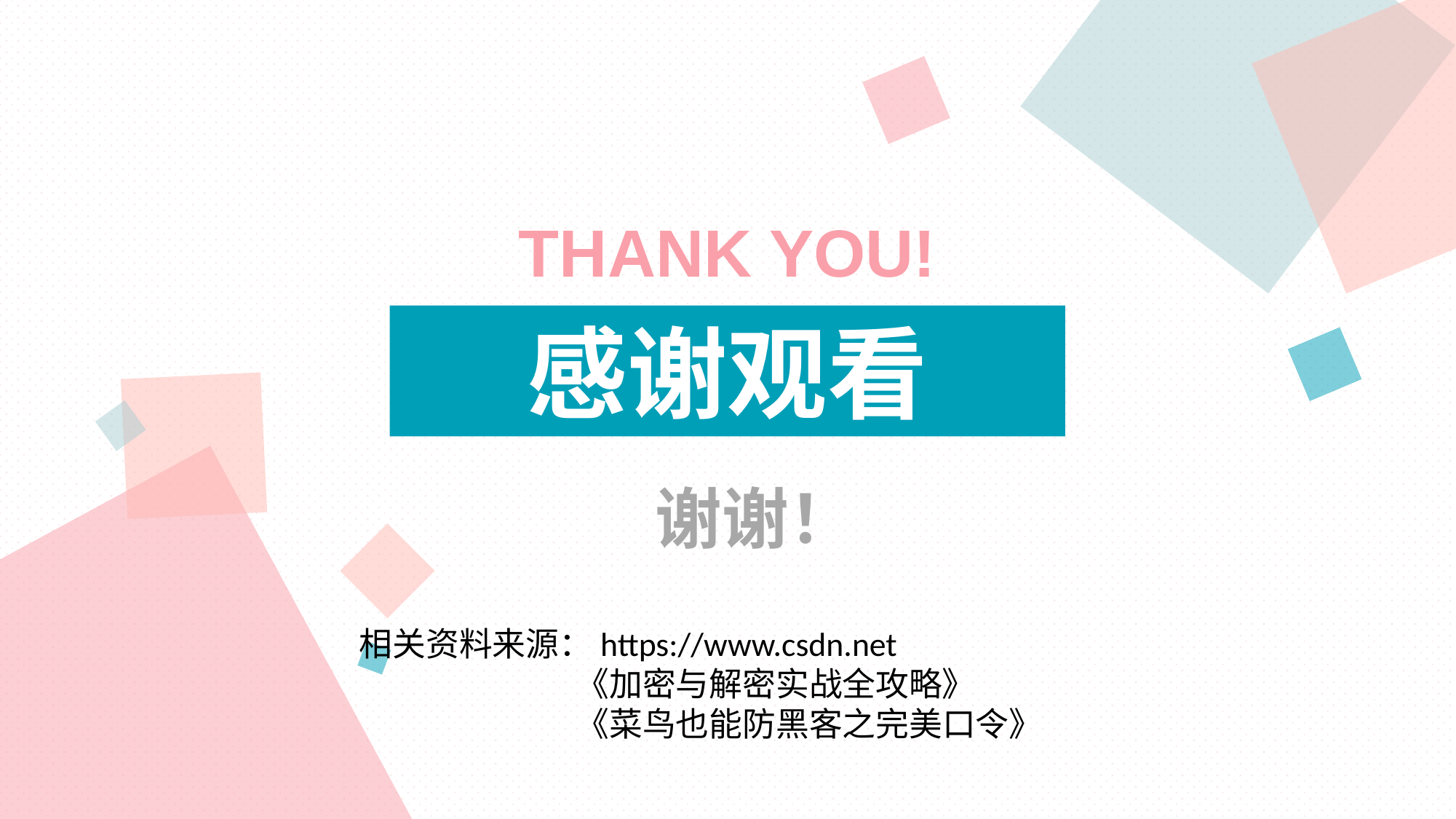

THANK YOU!
感谢观看
   谢谢！
相关资料来源：https://www.csdn.net
                            《加密与解密实战全攻略》
                            《菜鸟也能防黑客之完美口令》